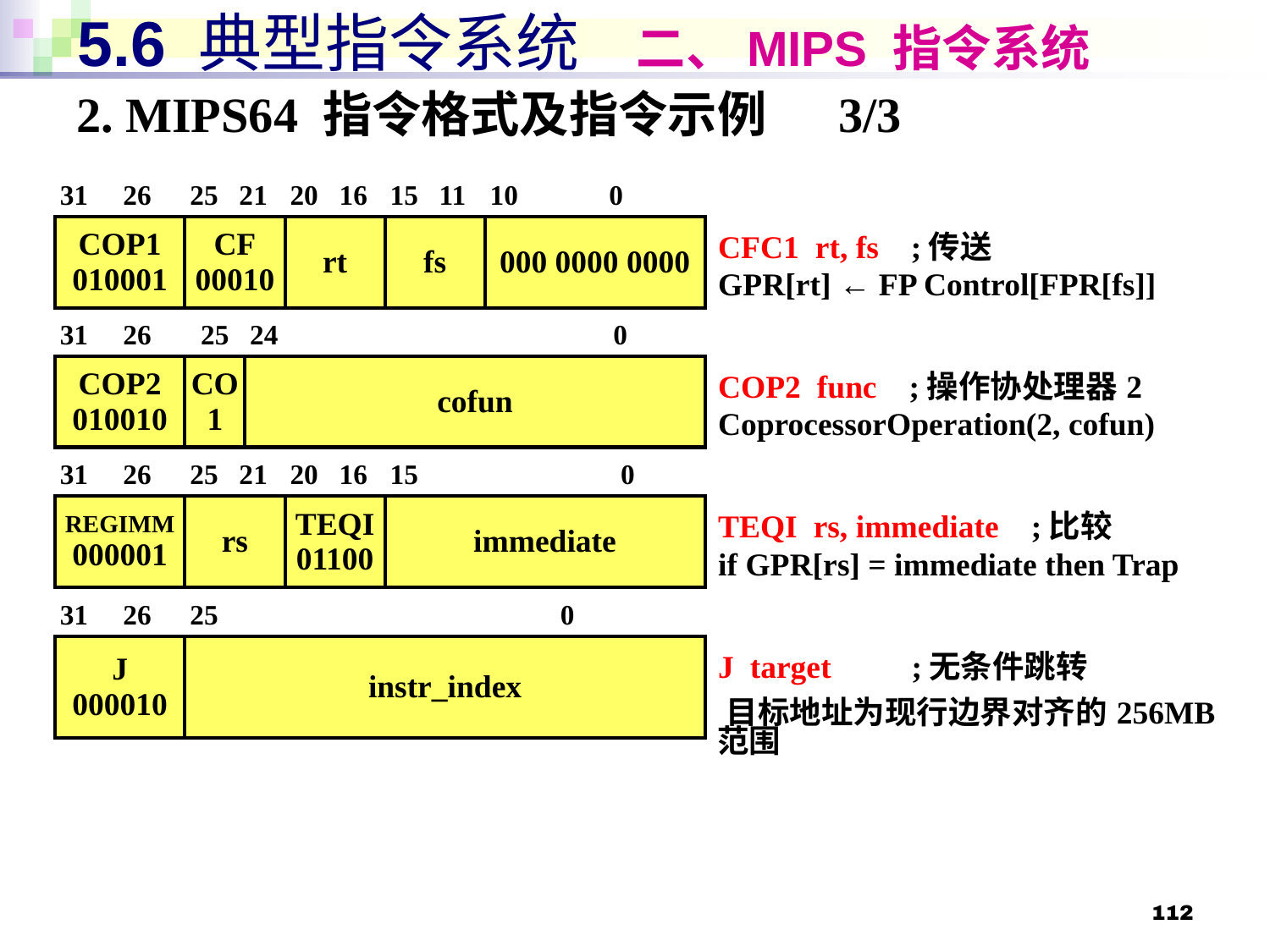

# 5.6 典型指令系统    二、MIPS 指令系统
2. MIPS64 指令格式及指令示例	3/3
| 31 26 | 25 21 | 20 16 | 15 11 | 10 0 |  |
| --- | --- | --- | --- | --- | --- |
| COP1 010001 | CF 00010 | rt | fs | 000 0000 0000 | CFC1 rt, fs ;传送 GPR[rt] ← FP Control[FPR[fs]] |
| 31 26 | 25 | 24 0 |  |
| --- | --- | --- | --- |
| COP2 010010 | CO 1 | cofun | COP2 func ;操作协处理器2 CoprocessorOperation(2, cofun) |
| 31 26 | 25 21 | 20 16 | 15 0 |  |
| --- | --- | --- | --- | --- |
| REGIMM 000001 | rs | TEQI 01100 | immediate | TEQI rs, immediate ;比较 if GPR[rs] = immediate then Trap |
| 31 26 | 25 0 |  |
| --- | --- | --- |
| J 000010 | instr\_index | J target ;无条件跳转 目标地址为现行边界对齐的256MB |
范围
112